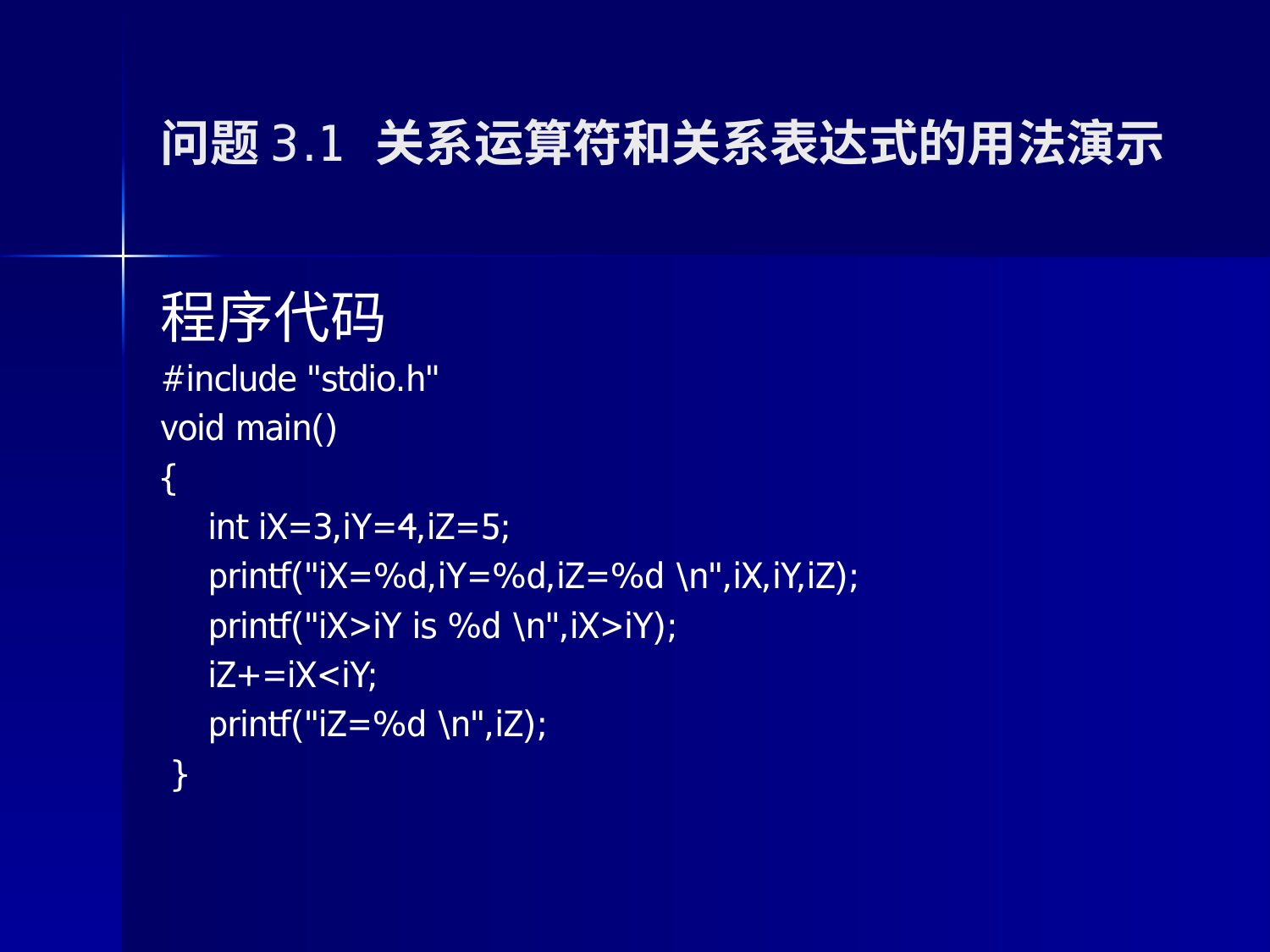

# 问题3.1 关系运算符和关系表达式的用法演示
程序代码
#include "stdio.h"
void main()
{
	int iX=3,iY=4,iZ=5;
	printf("iX=%d,iY=%d,iZ=%d \n",iX,iY,iZ);
	printf("iX>iY is %d \n",iX>iY);
	iZ+=iX<iY;
	printf("iZ=%d \n",iZ);
 }